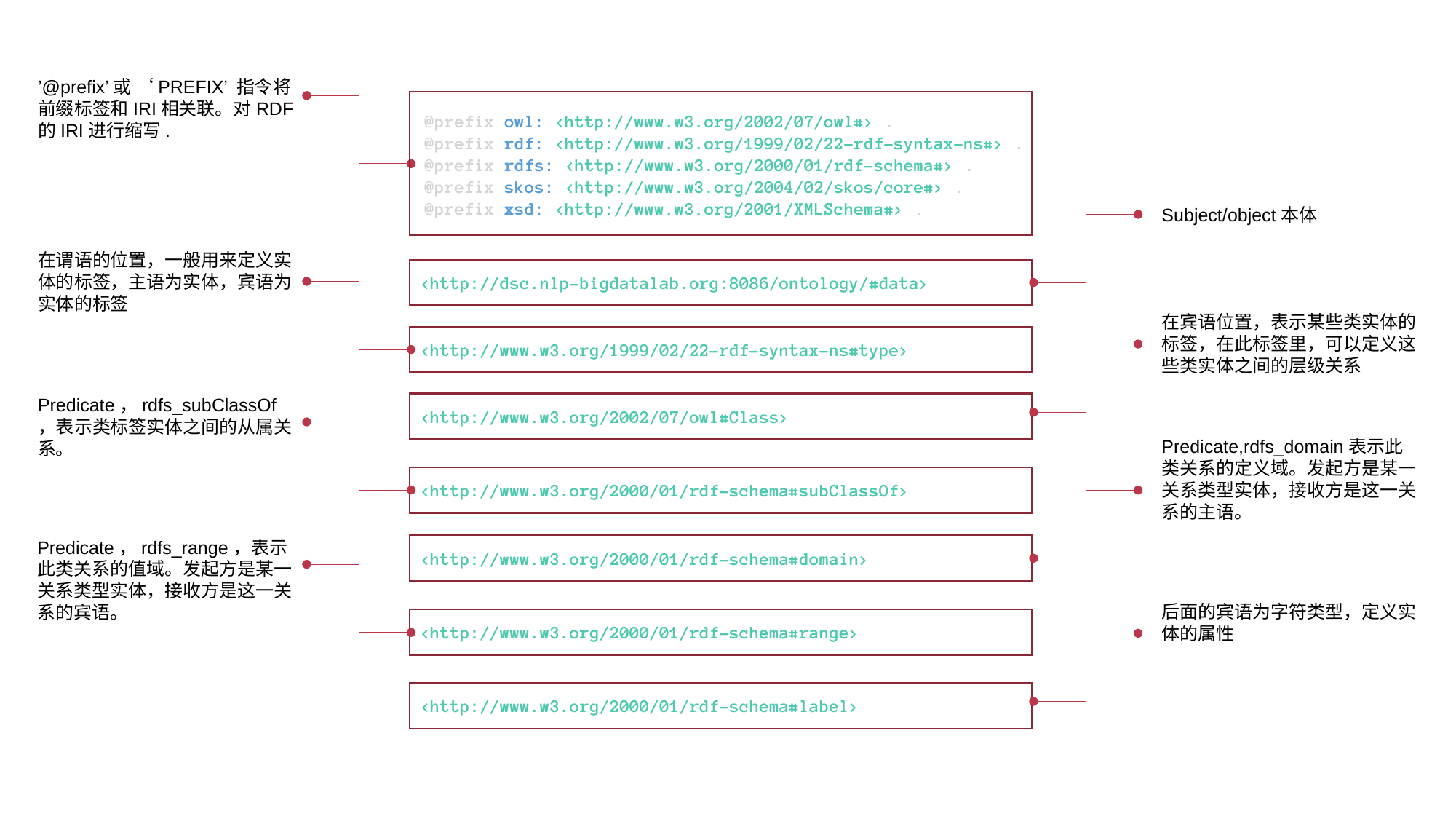

’@prefix’或 ‘PREFIX’ 指令将前缀标签和IRI相关联。对RDF的IRI进行缩写.

@prefix owl: <http://www.w3.org/2002/07/owl#> .
@prefix rdf: <http://www.w3.org/1999/02/22-rdf-syntax-ns#> .
@prefix rdfs: <http://www.w3.org/2000/01/rdf-schema#> .
@prefix skos: <http://www.w3.org/2004/02/skos/core#> .
@prefix xsd: <http://www.w3.org/2001/XMLSchema#> .

Subject/object本体
在谓语的位置，一般用来定义实体的标签，主语为实体，宾语为实体的标签

<http://dsc.nlp-bigdatalab.org:8086/ontology/#data>
在宾语位置，表示某些类实体的标签，在此标签里，可以定义这些类实体之间的层级关系

<http://www.w3.org/1999/02/22-rdf-syntax-ns#type>
Predicate，rdfs_subClassOf，表示类标签实体之间的从属关系。

<http://www.w3.org/2002/07/owl#Class>
Predicate,rdfs_domain表示此类关系的定义域。发起方是某一关系类型实体，接收方是这一关系的主语。

<http://www.w3.org/2000/01/rdf-schema#subClassOf>
Predicate，rdfs_range，表示此类关系的值域。发起方是某一关系类型实体，接收方是这一关系的宾语。

<http://www.w3.org/2000/01/rdf-schema#domain>
后面的宾语为字符类型，定义实体的属性

<http://www.w3.org/2000/01/rdf-schema#range>

<http://www.w3.org/2000/01/rdf-schema#label>